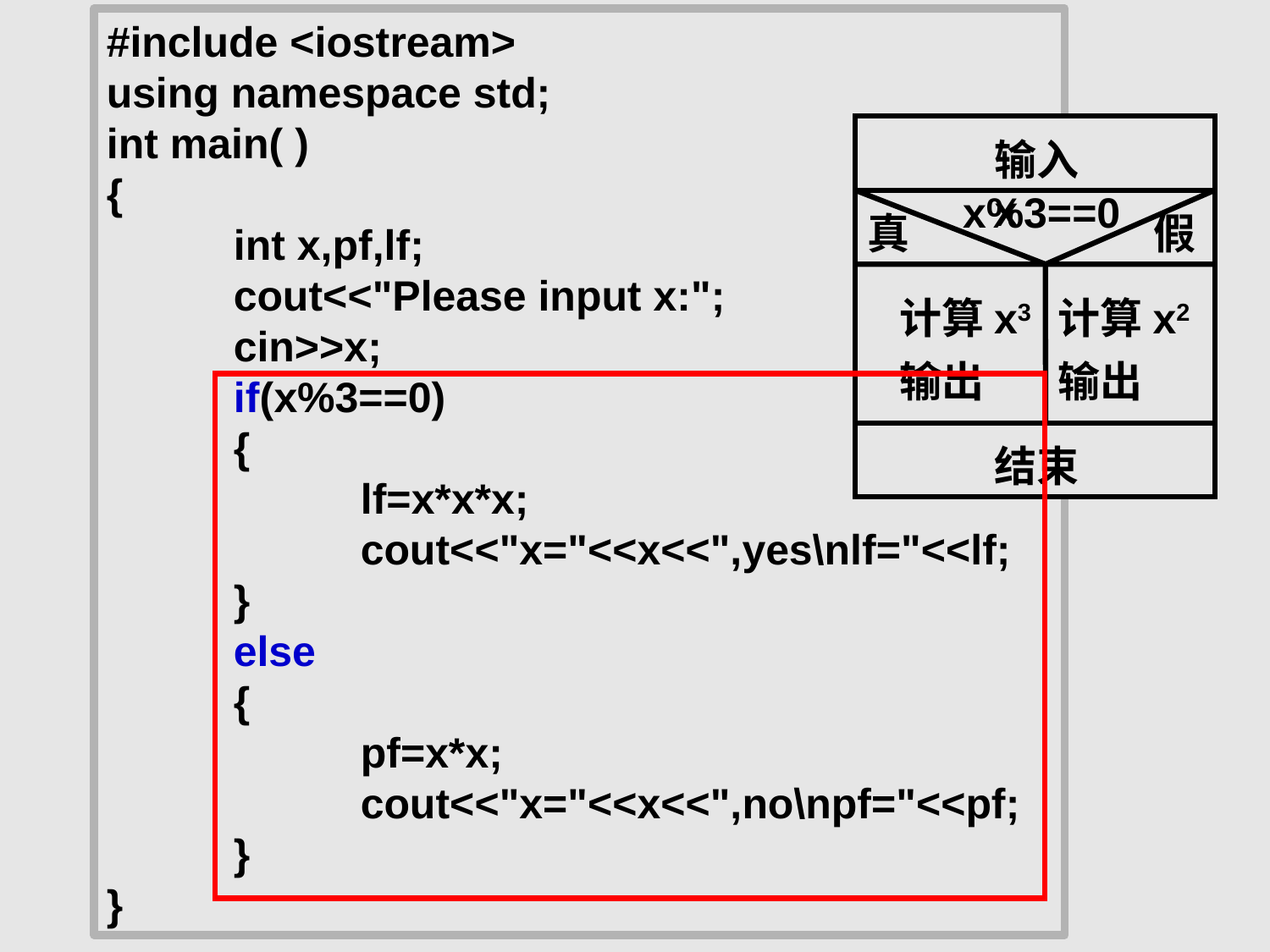

#include <iostream>
using namespace std;
int main( )
{
	int x,pf,lf;
	cout<<"Please input x:";
	cin>>x;
	if(x%3==0)
	{
		lf=x*x*x;
		cout<<"x="<<x<<",yes\nlf="<<lf;
	}
	else
	{
		pf=x*x;
		cout<<"x="<<x<<",no\npf="<<pf;
	}
}

输入x
x%3==0

真
假

计算x3
计算x2
输出
输出

结束